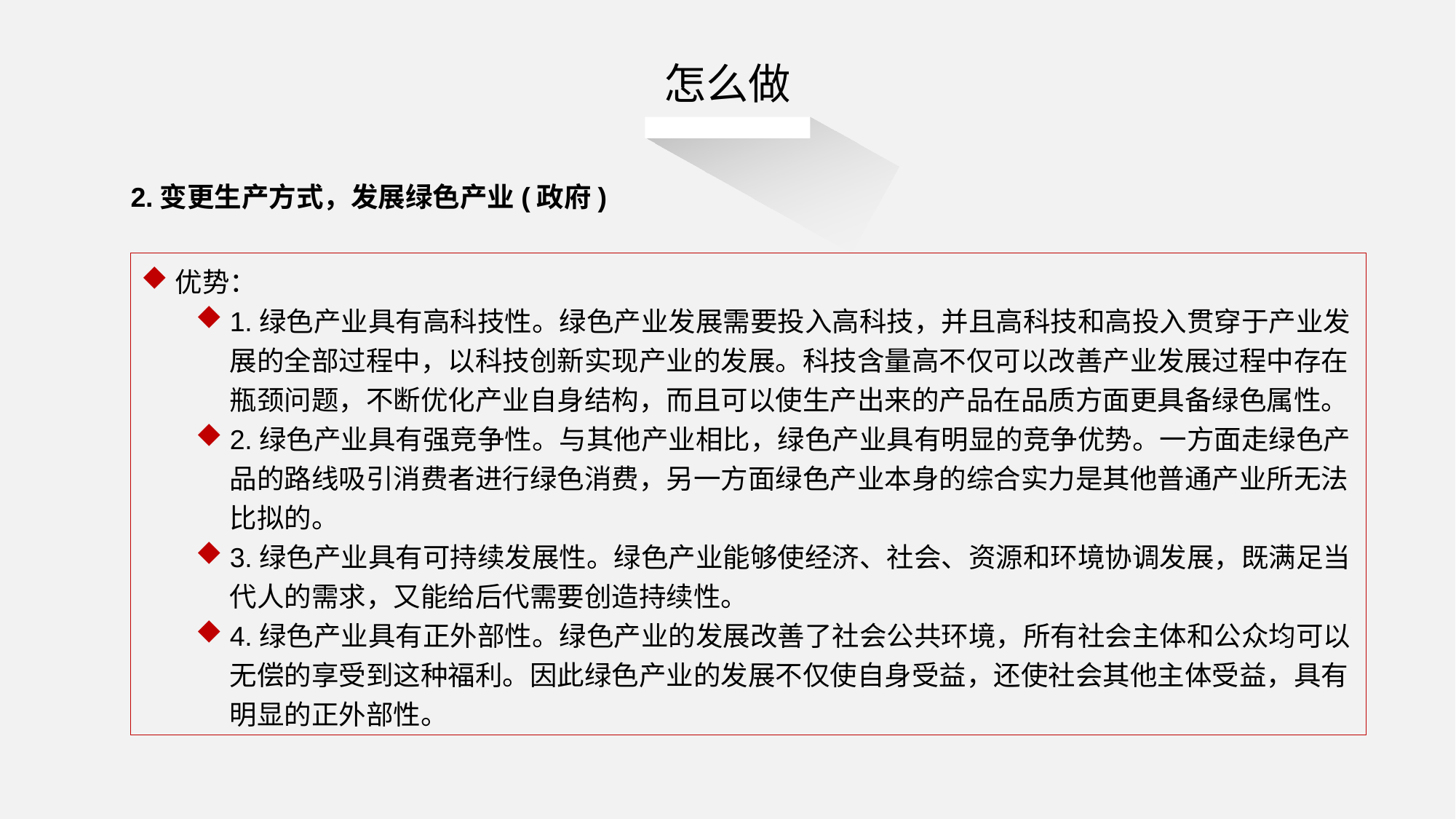

怎么做

2.变更生产方式，发展绿色产业(政府)
优势：
1.绿色产业具有高科技性。绿色产业发展需要投入高科技，并且高科技和高投入贯穿于产业发展的全部过程中，以科技创新实现产业的发展。科技含量高不仅可以改善产业发展过程中存在瓶颈问题，不断优化产业自身结构，而且可以使生产出来的产品在品质方面更具备绿色属性。
2.绿色产业具有强竞争性。与其他产业相比，绿色产业具有明显的竞争优势。一方面走绿色产品的路线吸引消费者进行绿色消费，另一方面绿色产业本身的综合实力是其他普通产业所无法比拟的。
3.绿色产业具有可持续发展性。绿色产业能够使经济、社会、资源和环境协调发展，既满足当代人的需求，又能给后代需要创造持续性。
4.绿色产业具有正外部性。绿色产业的发展改善了社会公共环境，所有社会主体和公众均可以无偿的享受到这种福利。因此绿色产业的发展不仅使自身受益，还使社会其他主体受益，具有明显的正外部性。